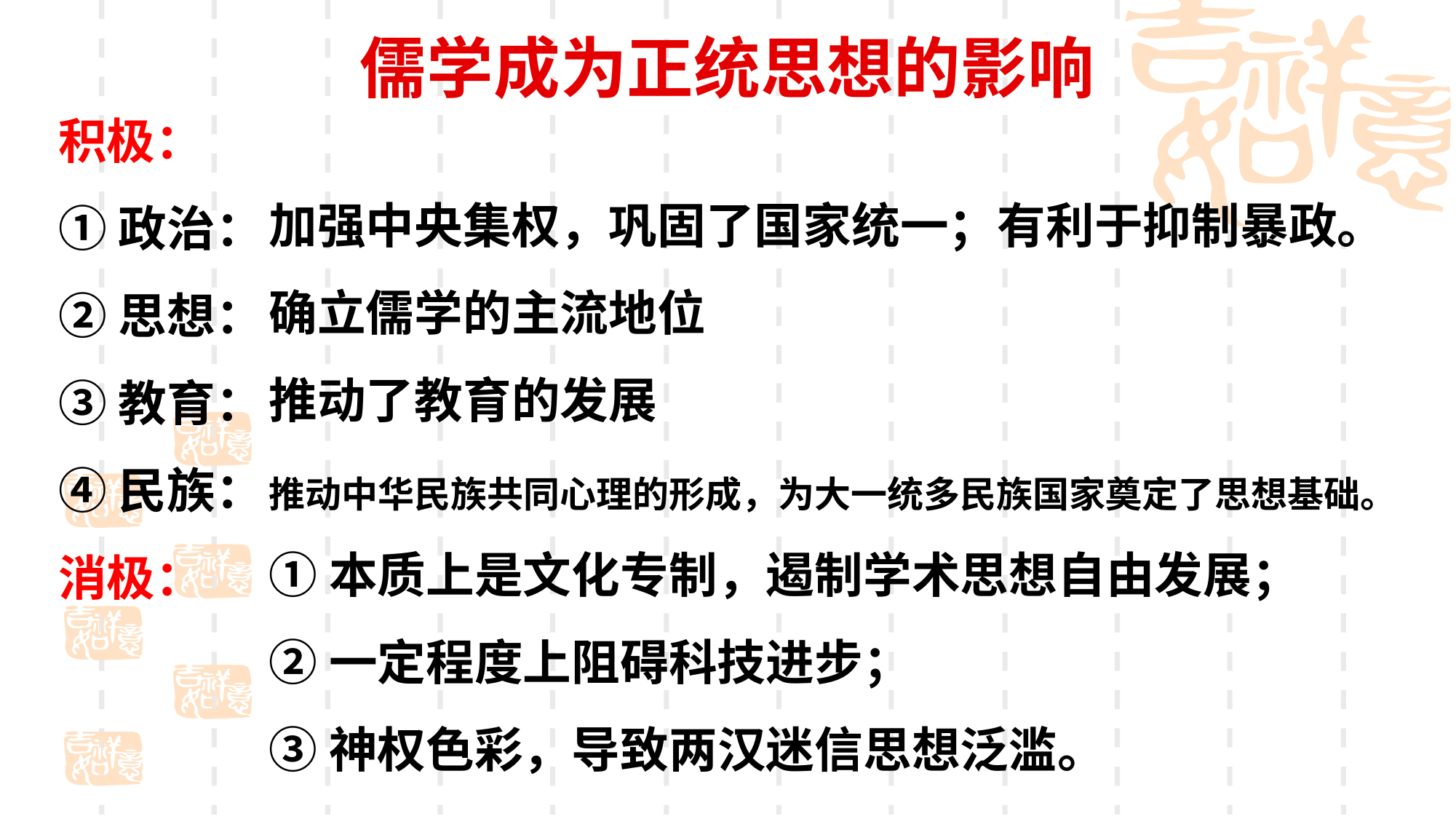

# 儒学成为正统思想的影响
积极：
①政治：
②思想：
③教育：
④民族：
消极：
加强中央集权，巩固了国家统一；有利于抑制暴政。
确立儒学的主流地位
推动了教育的发展

推动中华民族共同心理的形成，为大一统多民族国家奠定了思想基础。
①本质上是文化专制，遏制学术思想自由发展；
②一定程度上阻碍科技进步；
③神权色彩，导致两汉迷信思想泛滥。